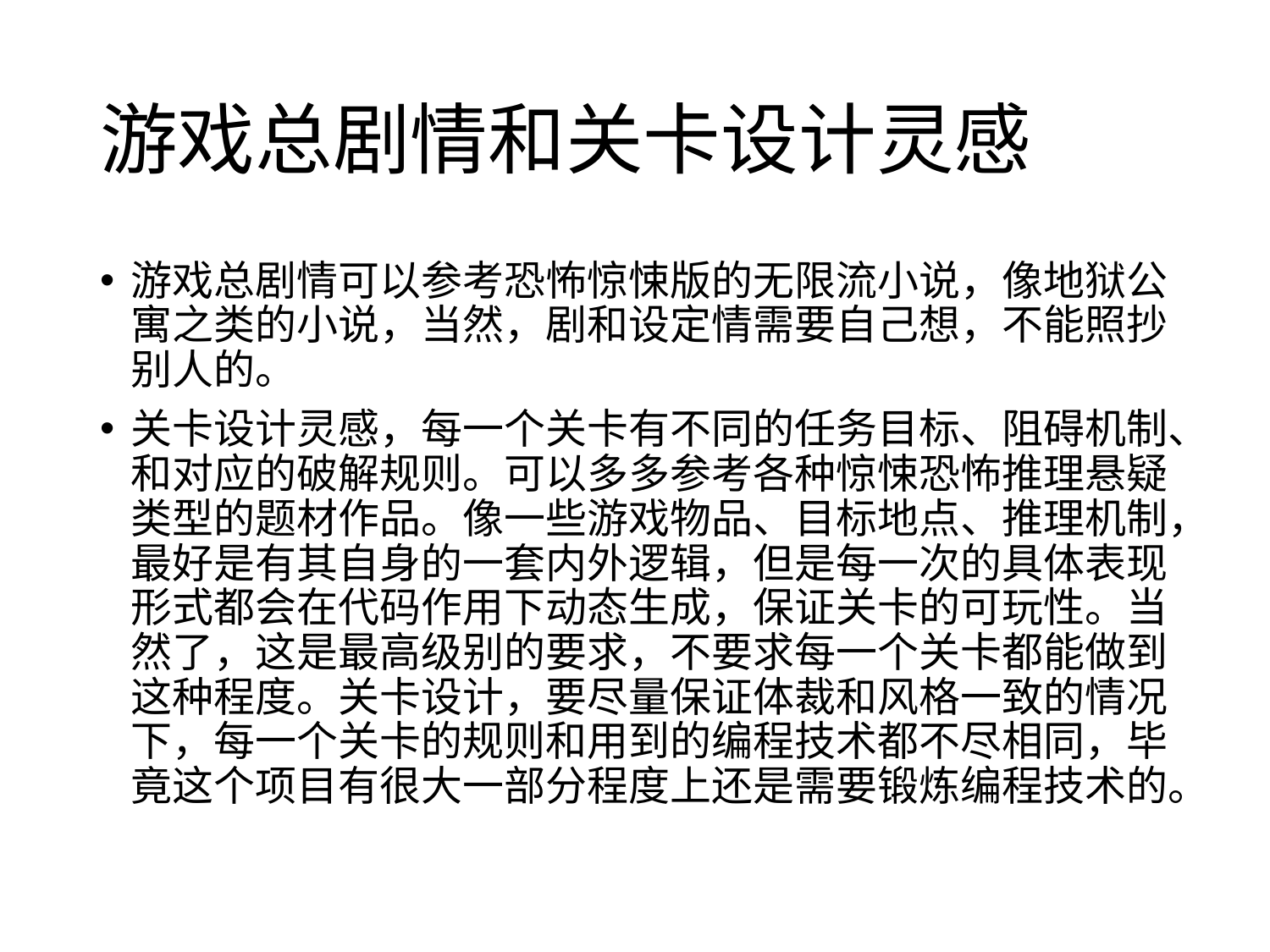

# 游戏总剧情和关卡设计灵感
游戏总剧情可以参考恐怖惊悚版的无限流小说，像地狱公寓之类的小说，当然，剧和设定情需要自己想，不能照抄别人的。
关卡设计灵感，每一个关卡有不同的任务目标、阻碍机制、和对应的破解规则。可以多多参考各种惊悚恐怖推理悬疑类型的题材作品。像一些游戏物品、目标地点、推理机制，最好是有其自身的一套内外逻辑，但是每一次的具体表现形式都会在代码作用下动态生成，保证关卡的可玩性。当然了，这是最高级别的要求，不要求每一个关卡都能做到这种程度。关卡设计，要尽量保证体裁和风格一致的情况下，每一个关卡的规则和用到的编程技术都不尽相同，毕竟这个项目有很大一部分程度上还是需要锻炼编程技术的。